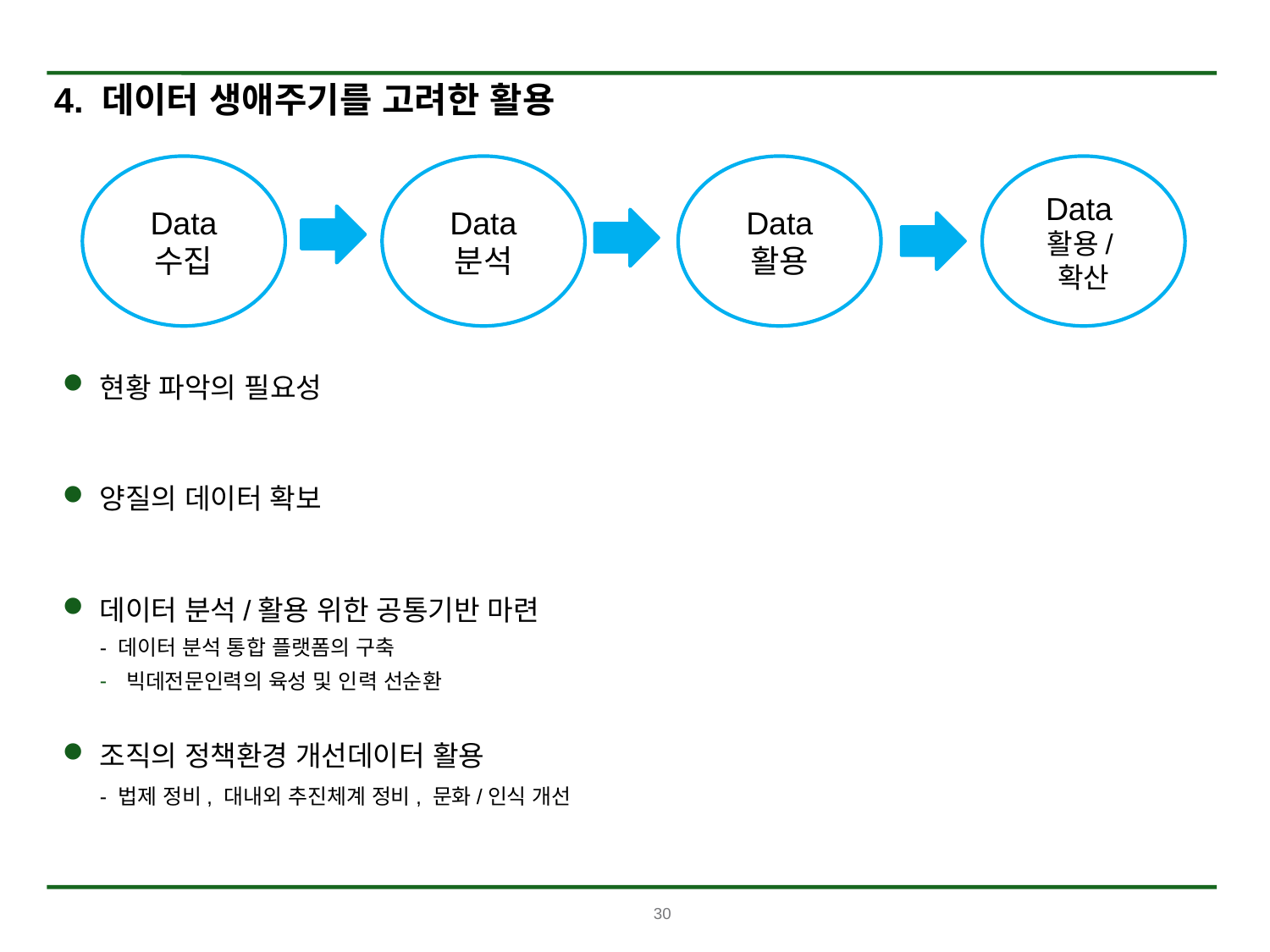

# 4. 데이터 생애주기를 고려한 활용
Data
수집
Data
분석
Data
활용
Data
활용/확산

현황 파악의 필요성

양질의 데이터 확보

데이터 분석/활용 위한 공통기반 마련
- 데이터 분석 통합 플랫폼의 구축
빅데전문인력의 육성 및 인력 선순환
조직의 정책환경 개선데이터 활용
- 법제 정비, 대내외 추진체계 정비, 문화/인식 개선